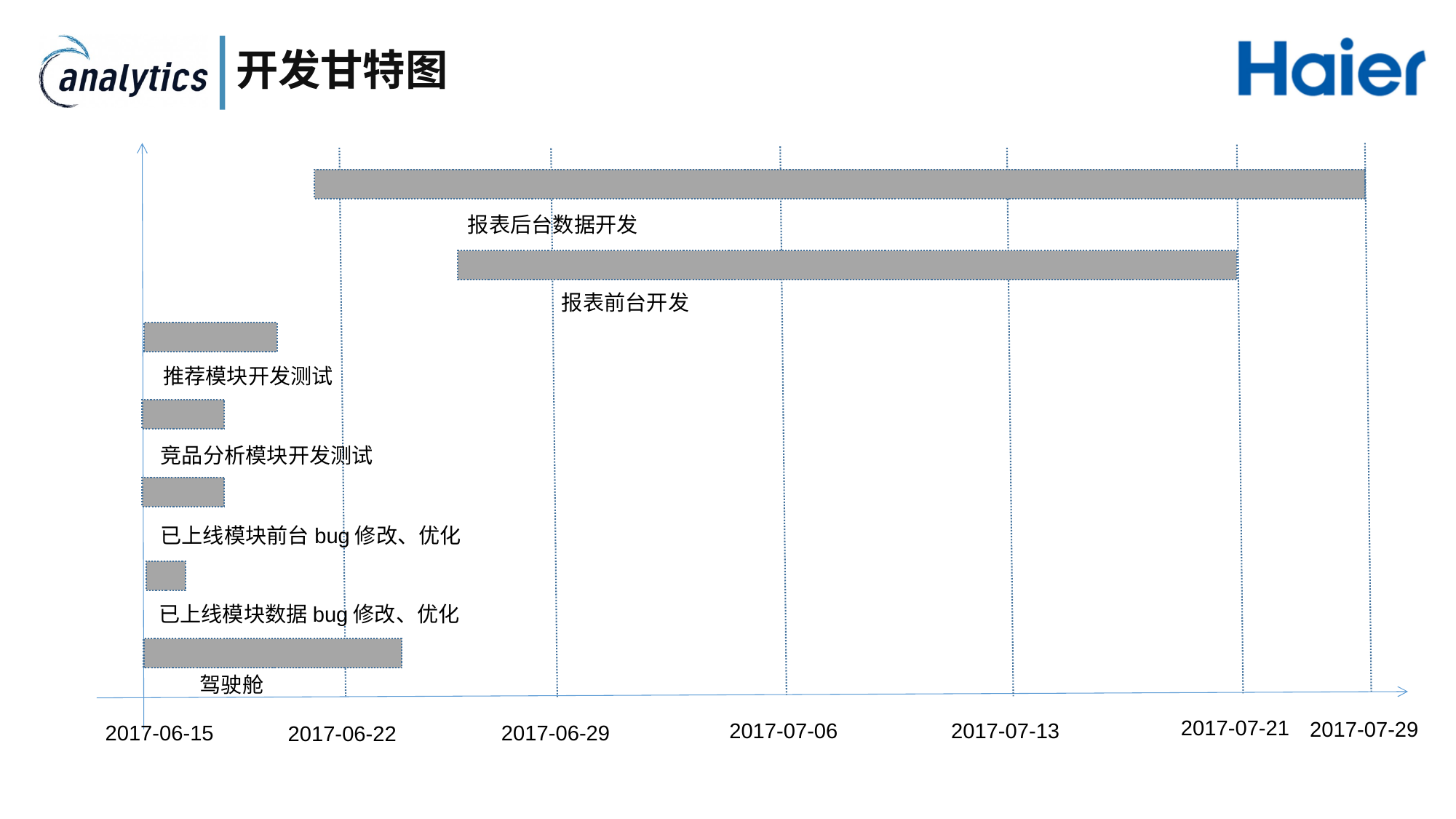

# 开发甘特图

报表后台数据开发

报表前台开发

推荐模块开发测试

竞品分析模块开发测试

已上线模块前台bug修改、优化

已上线模块数据bug修改、优化

驾驶舱
2017-07-21
2017-07-29
2017-07-06
2017-07-13
2017-06-29
2017-06-15
2017-06-22